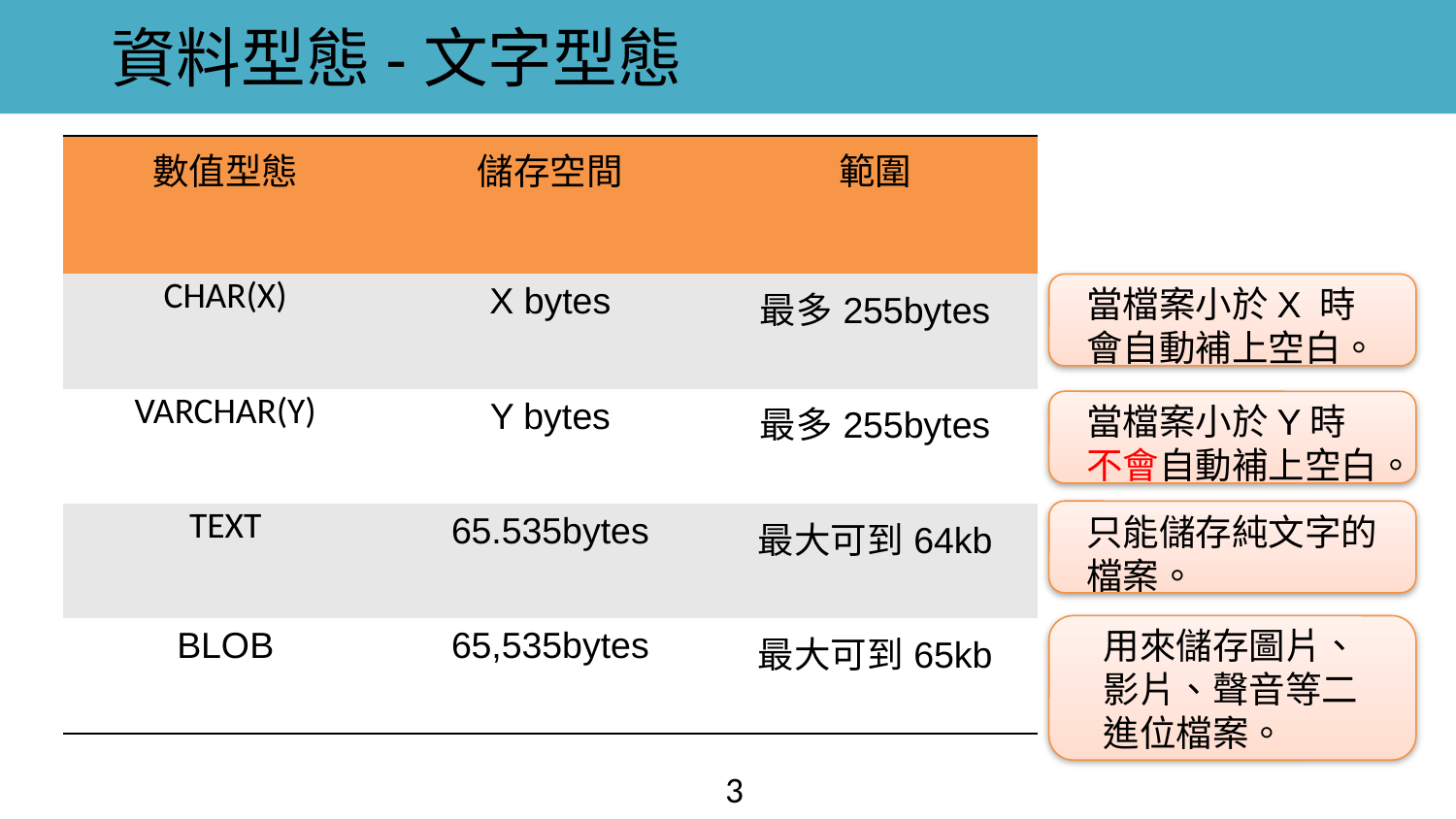

資料型態-文字型態
| 數值型態 | 儲存空間 | 範圍 |
| --- | --- | --- |
| CHAR(X) | X bytes | 最多255bytes |
| VARCHAR(Y) | Y bytes | 最多255bytes |
| TEXT | 65.535bytes | 最大可到64kb |
| BLOB | 65,535bytes | 最大可到65kb |

當檔案小於X 時
會自動補上空白。

當檔案小於Y時
不會自動補上空白。

只能儲存純文字的檔案。

用來儲存圖片、影片、聲音等二進位檔案。
3